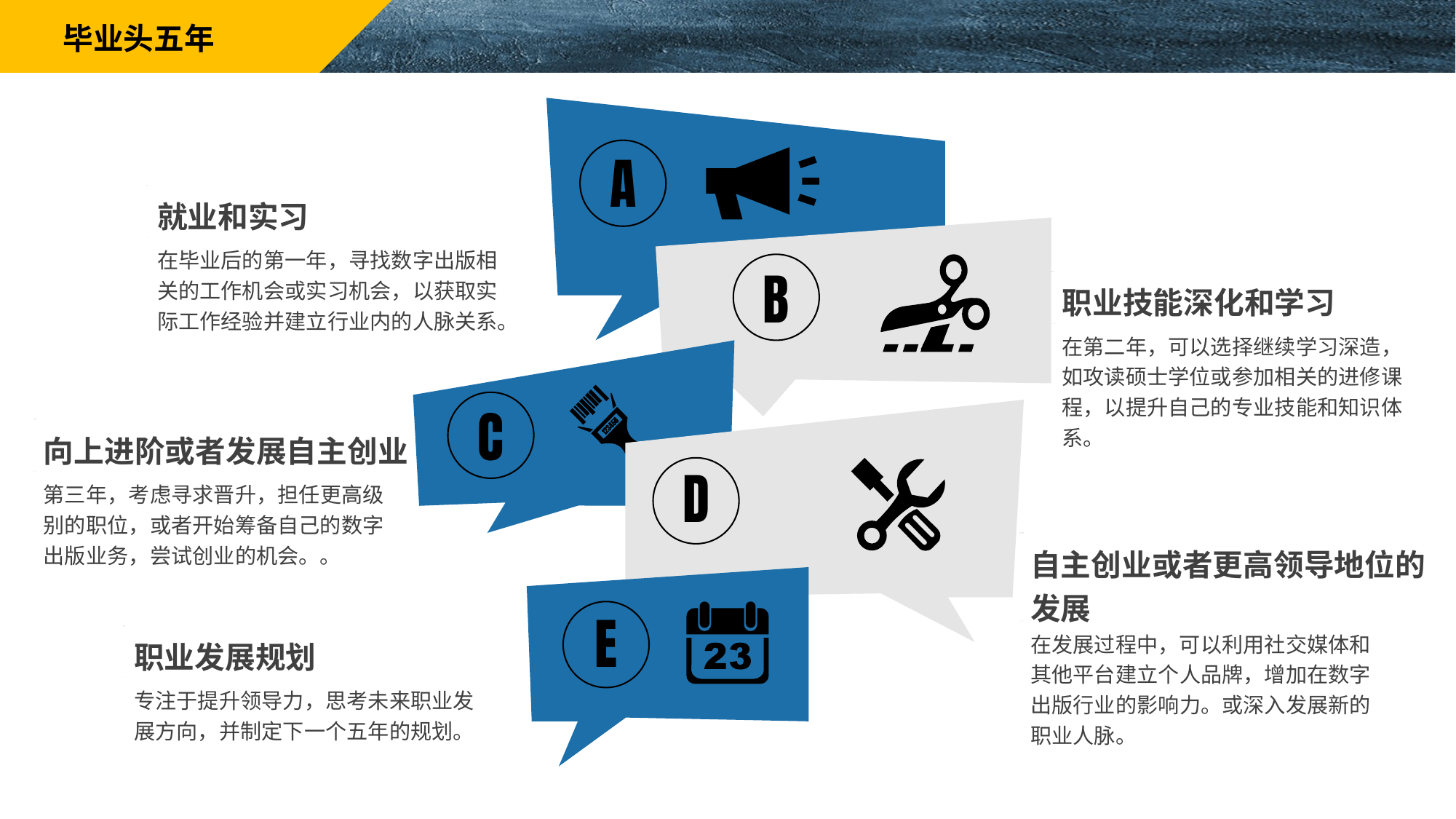

毕业头五年

A

就业和实习
在毕业后的第一年，寻找数字出版相关的工作机会或实习机会，以获取实际工作经验并建立行业内的人脉关系。

B

职业技能深化和学习
在第二年，可以选择继续学习深造，如攻读硕士学位或参加相关的进修课程，以提升自己的专业技能和知识体系。

C

向上进阶或者发展自主创业
第三年，考虑寻求晋升，担任更高级别的职位，或者开始筹备自己的数字出版业务，尝试创业的机会。。
D

自主创业或者更高领导地位的发展
在发展过程中，可以利用社交媒体和其他平台建立个人品牌，增加在数字出版行业的影响力。或深入发展新的职业人脉。

E

职业发展规划
专注于提升领导力，思考未来职业发展方向，并制定下一个五年的规划。